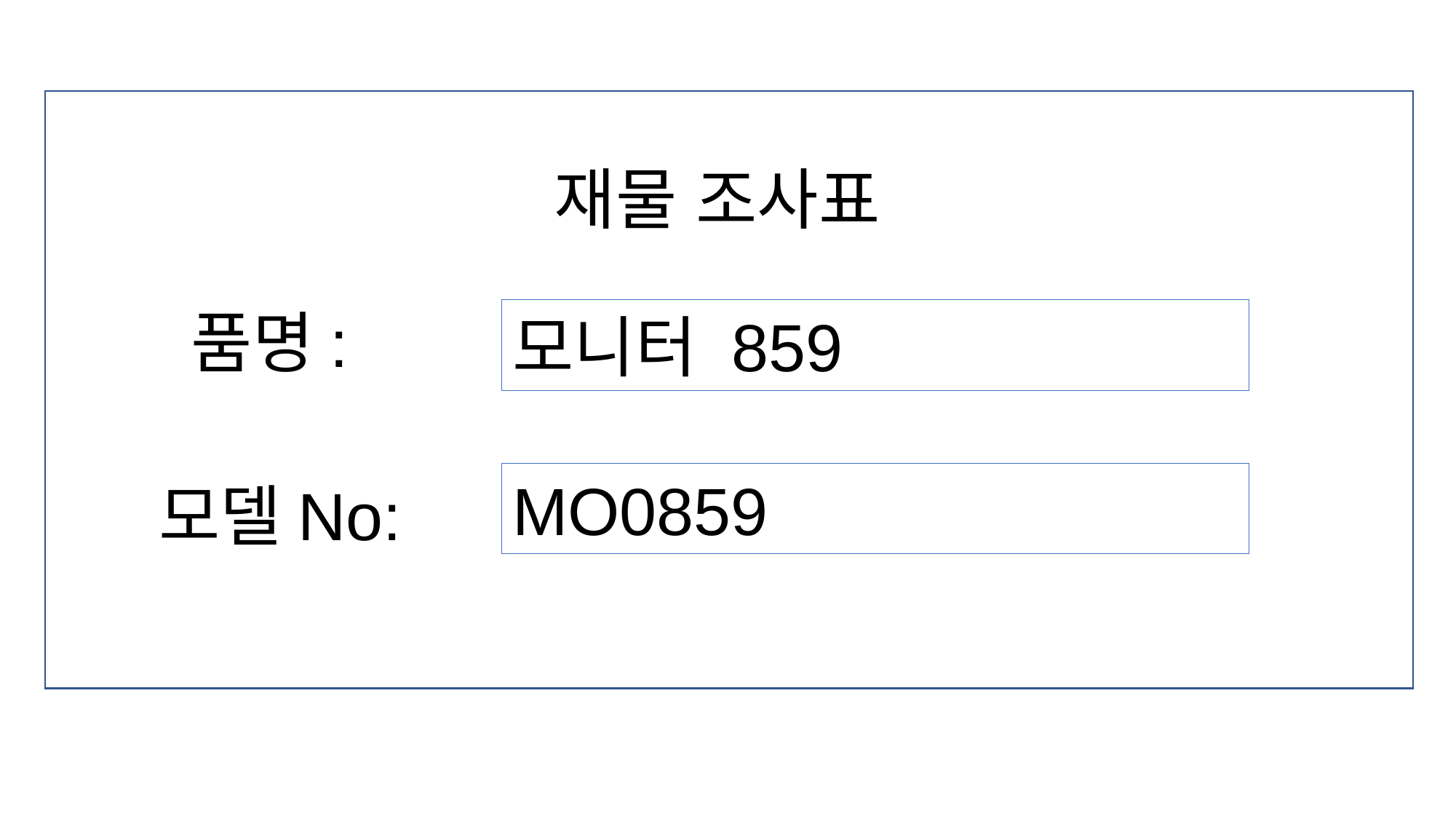

재물 조사표
품명:
모니터 859
MO0859
모델No: